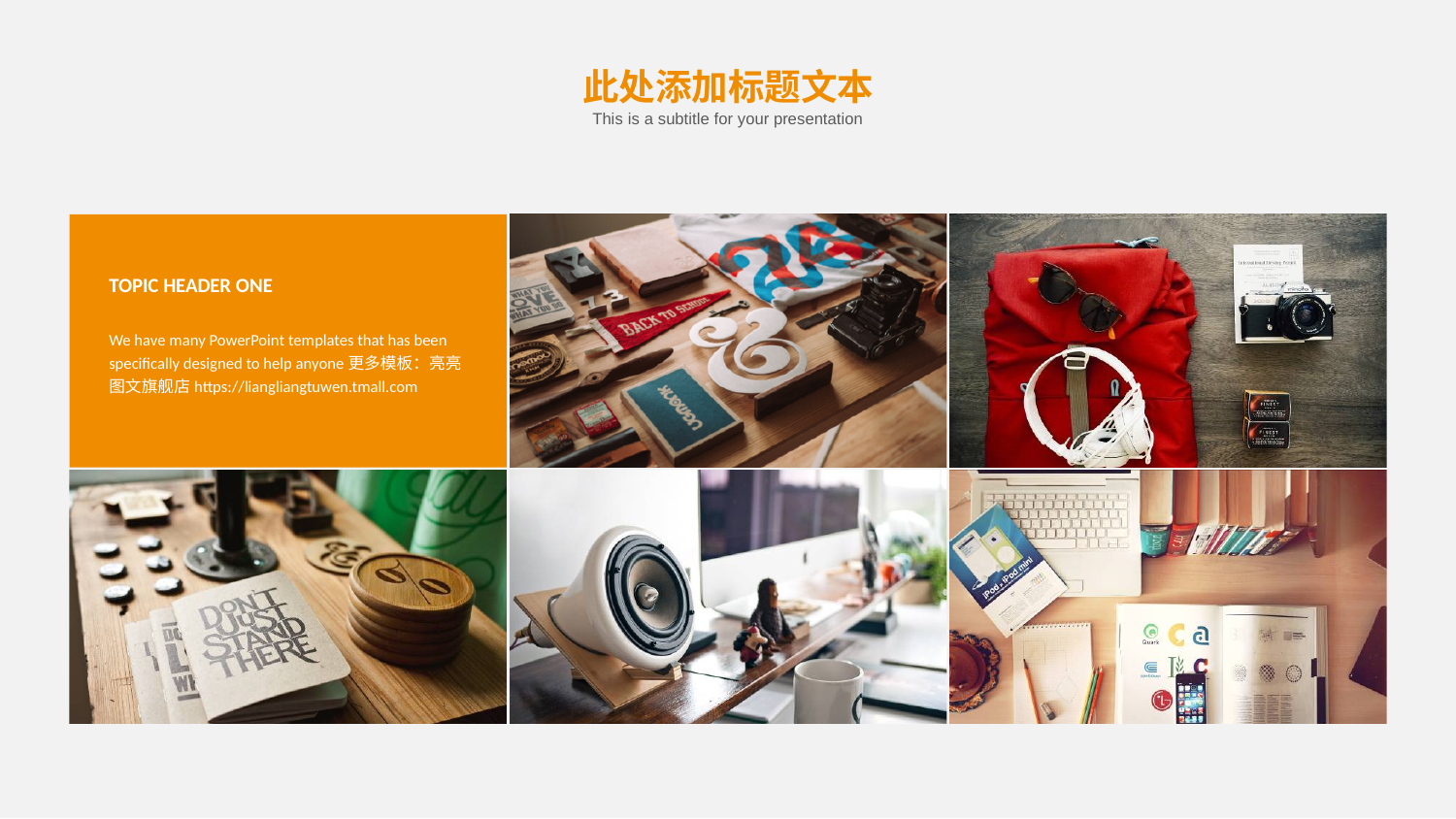

此处添加标题文本
This is a subtitle for your presentation

TOPIC HEADER ONE

We have many PowerPoint templates that has been specifically designed to help anyone更多模板：亮亮图文旗舰店https://liangliangtuwen.tmall.com